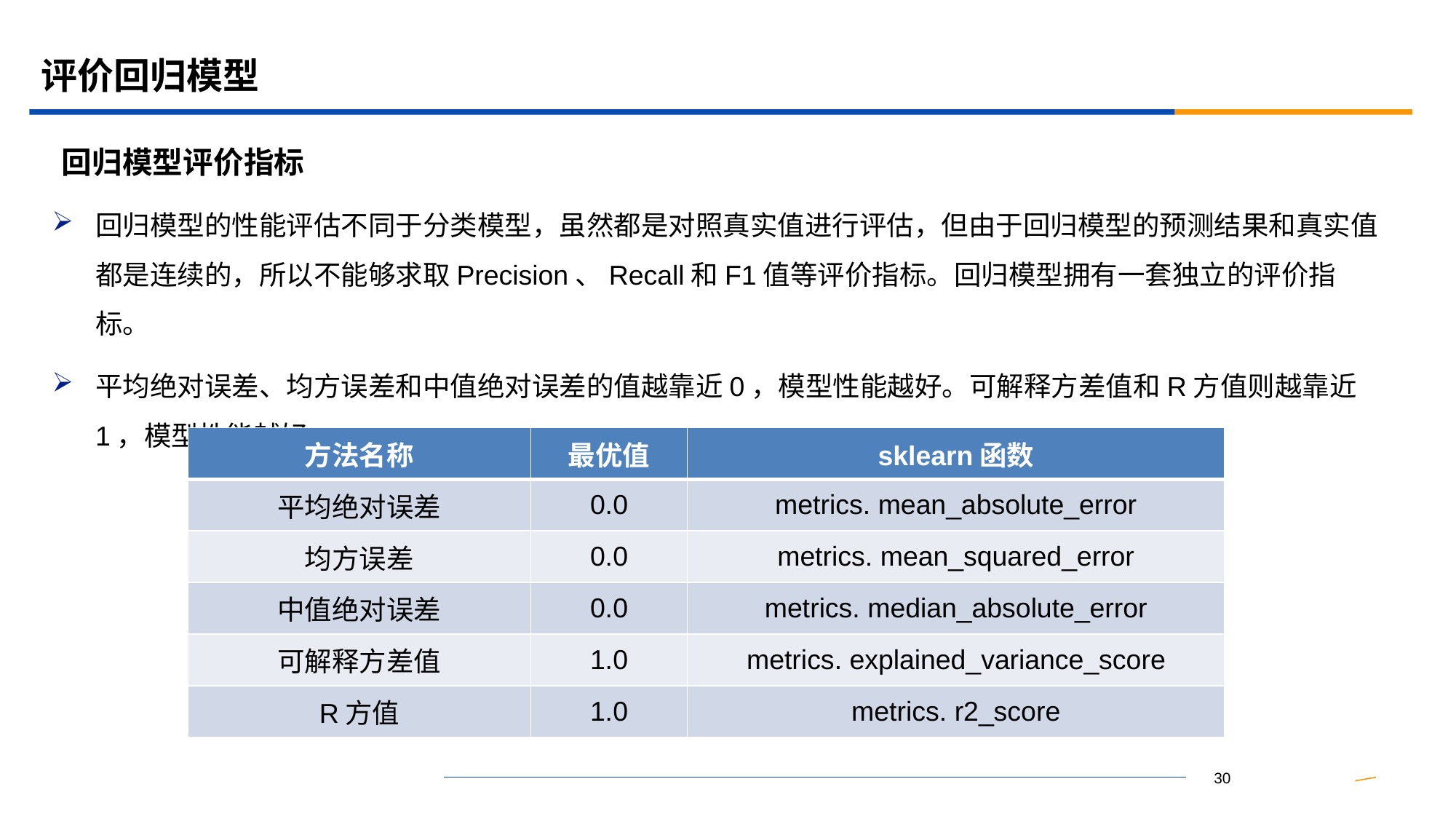

# 评价回归模型
回归模型评价指标
回归模型的性能评估不同于分类模型，虽然都是对照真实值进行评估，但由于回归模型的预测结果和真实值都是连续的，所以不能够求取Precision、Recall和F1值等评价指标。回归模型拥有一套独立的评价指标。
平均绝对误差、均方误差和中值绝对误差的值越靠近0，模型性能越好。可解释方差值和R方值则越靠近1，模型性能越好。
| 方法名称 | 最优值 | sklearn函数 |
| --- | --- | --- |
| 平均绝对误差 | 0.0 | metrics. mean\_absolute\_error |
| 均方误差 | 0.0 | metrics. mean\_squared\_error |
| 中值绝对误差 | 0.0 | metrics. median\_absolute\_error |
| 可解释方差值 | 1.0 | metrics. explained\_variance\_score |
| R方值 | 1.0 | metrics. r2\_score |